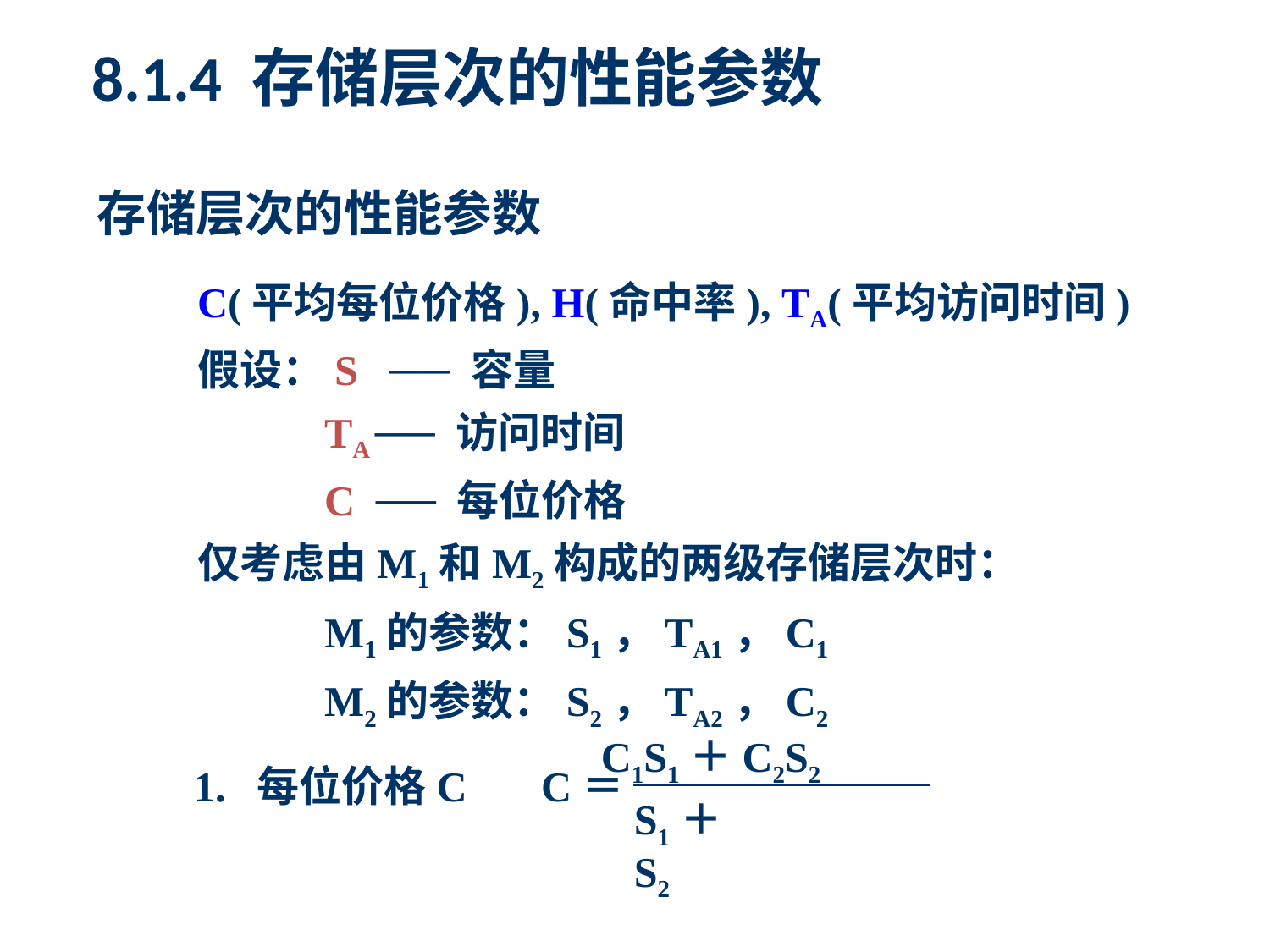

8.1.4 存储层次的性能参数
存储层次的性能参数
C(平均每位价格), H(命中率), TA(平均访问时间)
假设：S   ── 容量
            TA ── 访问时间
            C  ── 每位价格
仅考虑由M1和M2构成的两级存储层次时：
 	M1的参数：S1，TA1，C1
 	M2的参数：S2，TA2，C2
C1S1＋C2S2
1.  每位价格C       C＝ ───────
S1＋S2